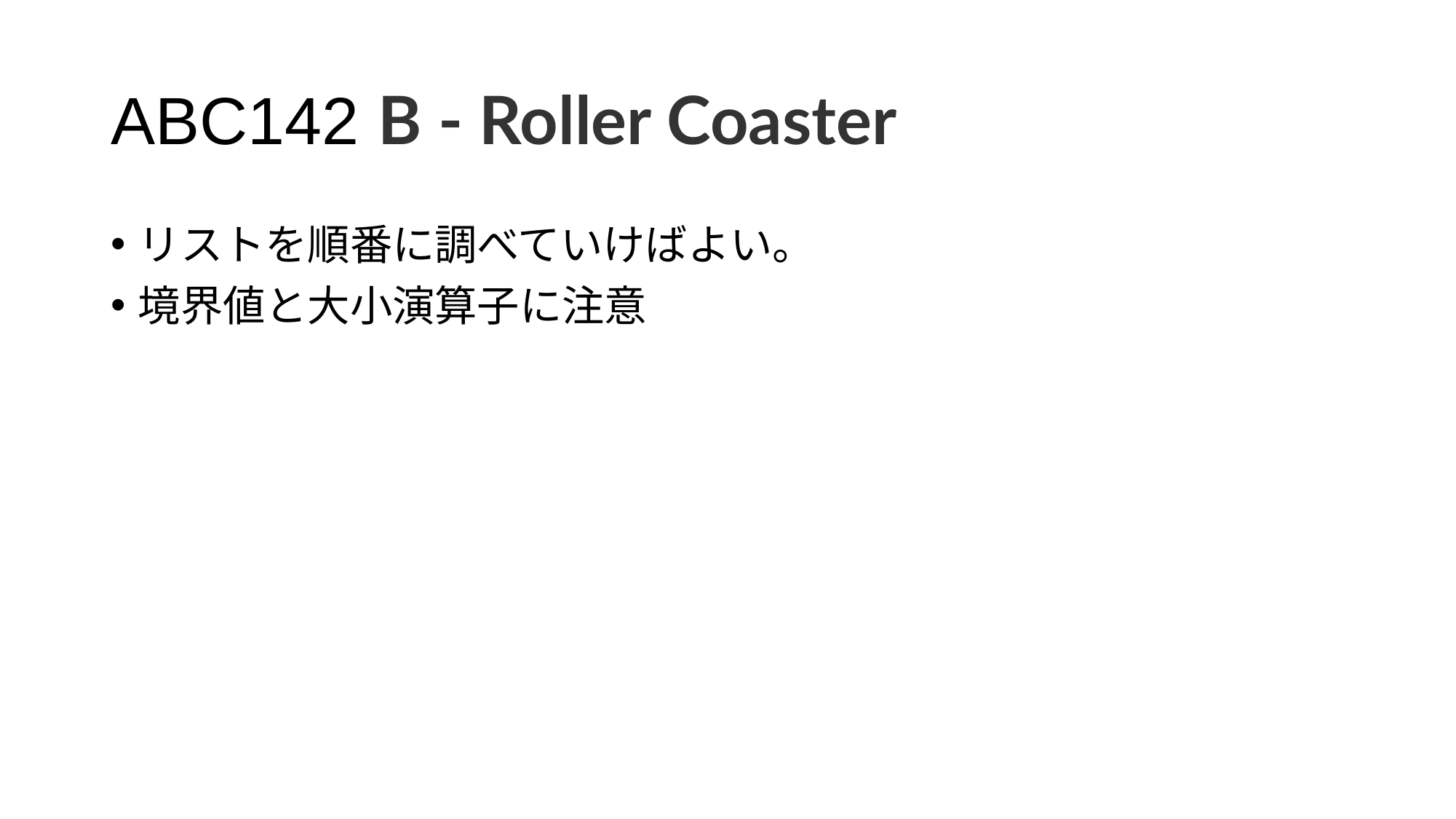

# ABC142 B - Roller Coaster
リストを順番に調べていけばよい。
境界値と大小演算子に注意